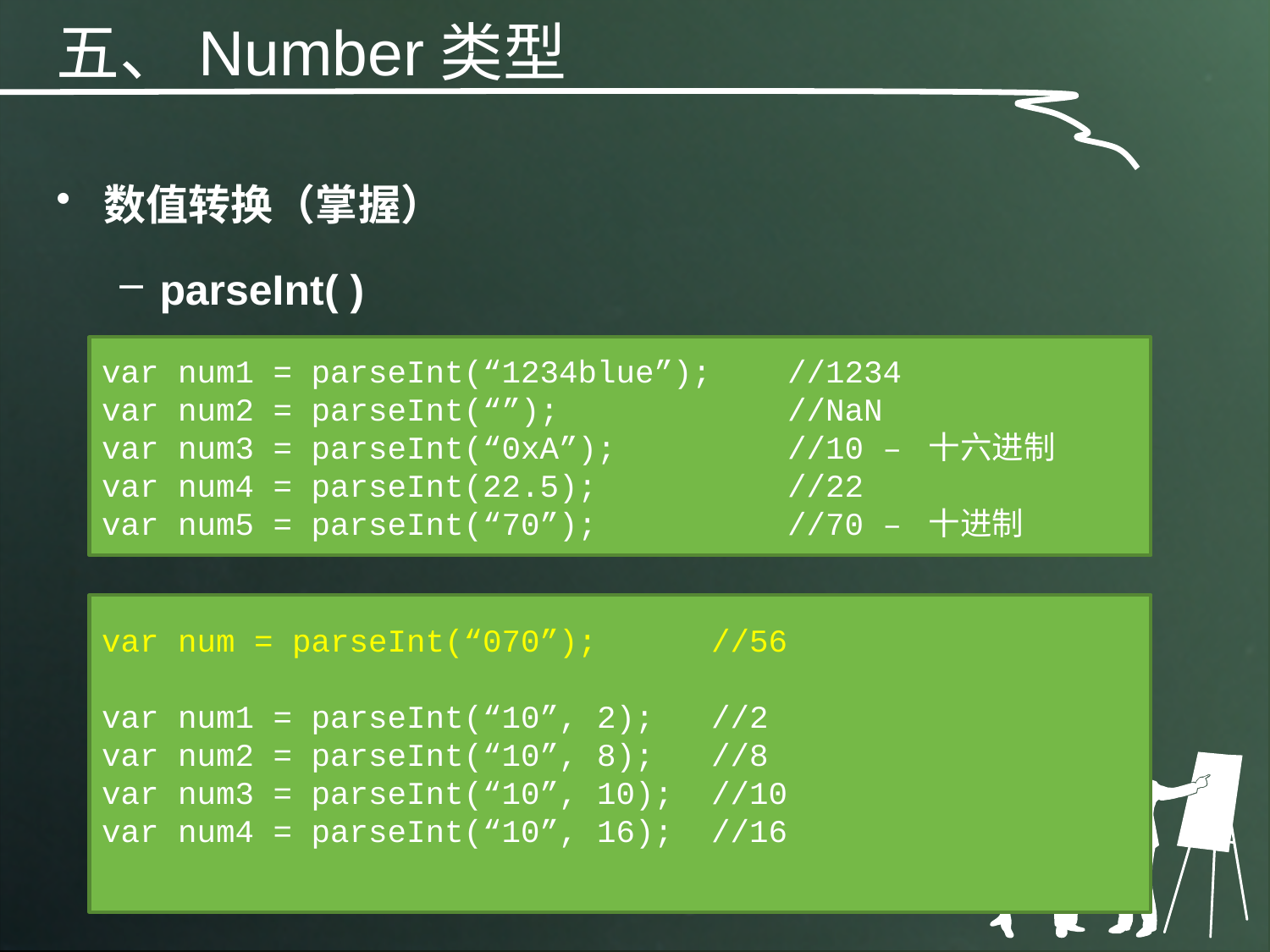

五、Number类型

数值转换（掌握）
parseInt( )
var num1 = parseInt(“1234blue”);    //1234
var num2 = parseInt(“”);            //NaN
var num3 = parseInt(“0xA”);         //10 – 十六进制
var num4 = parseInt(22.5);          //22
var num5 = parseInt(“70”);          //70 – 十进制
var num = parseInt(“070”);      //56

var num1 = parseInt(“10”, 2);   //2
var num2 = parseInt(“10”, 8);   //8
var num3 = parseInt(“10”, 10);  //10
var num4 = parseInt(“10”, 16);  //16